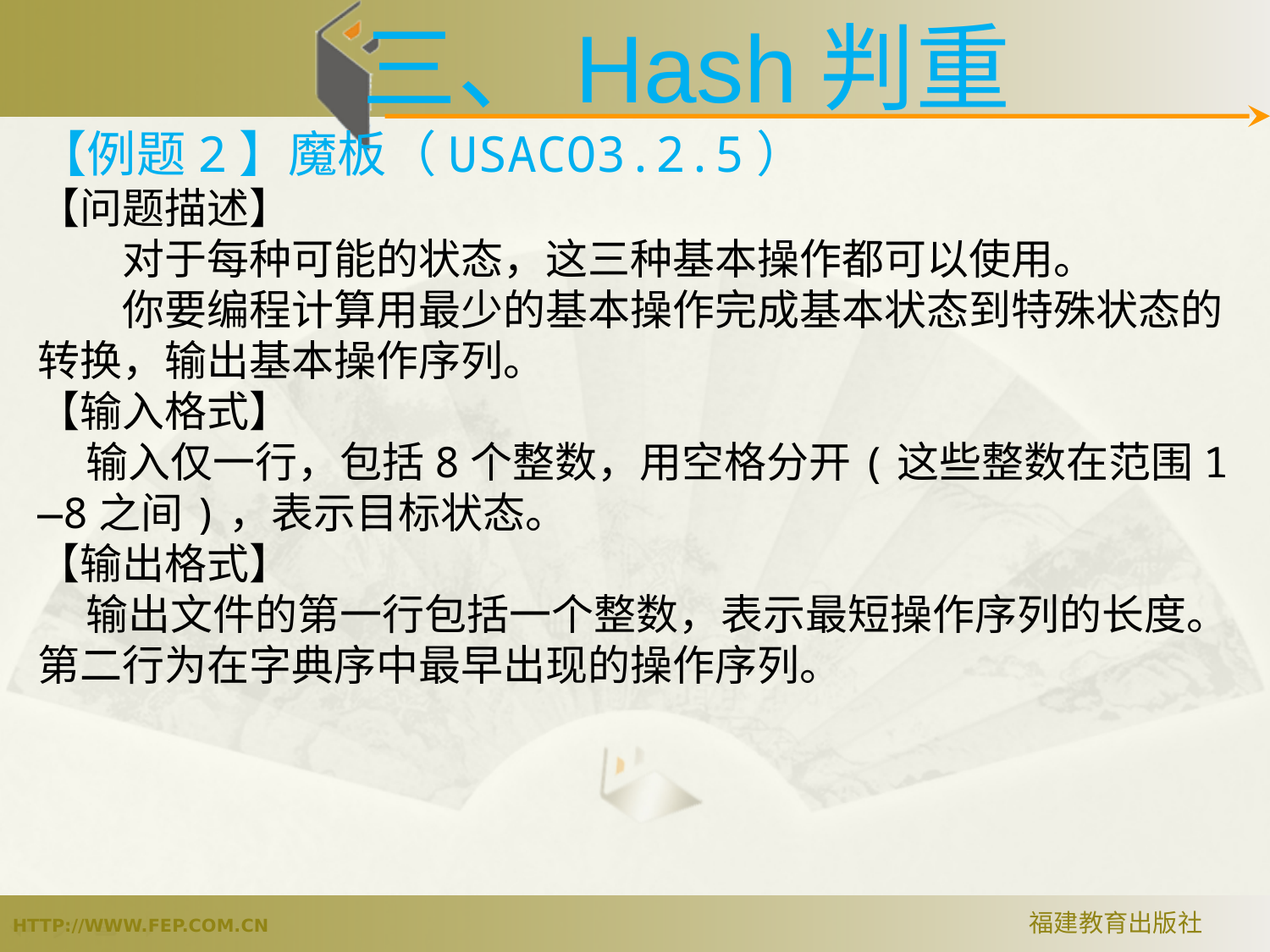

三、Hash判重
【例题2】魔板（USACO3.2.5）
【问题描述】
　　对于每种可能的状态，这三种基本操作都可以使用。
　　你要编程计算用最少的基本操作完成基本状态到特殊状态的转换，输出基本操作序列。
【输入格式】
    输入仅一行，包括8个整数，用空格分开(这些整数在范围1—8之间)，表示目标状态。
【输出格式】
    输出文件的第一行包括一个整数，表示最短操作序列的长度。 第二行为在字典序中最早出现的操作序列。